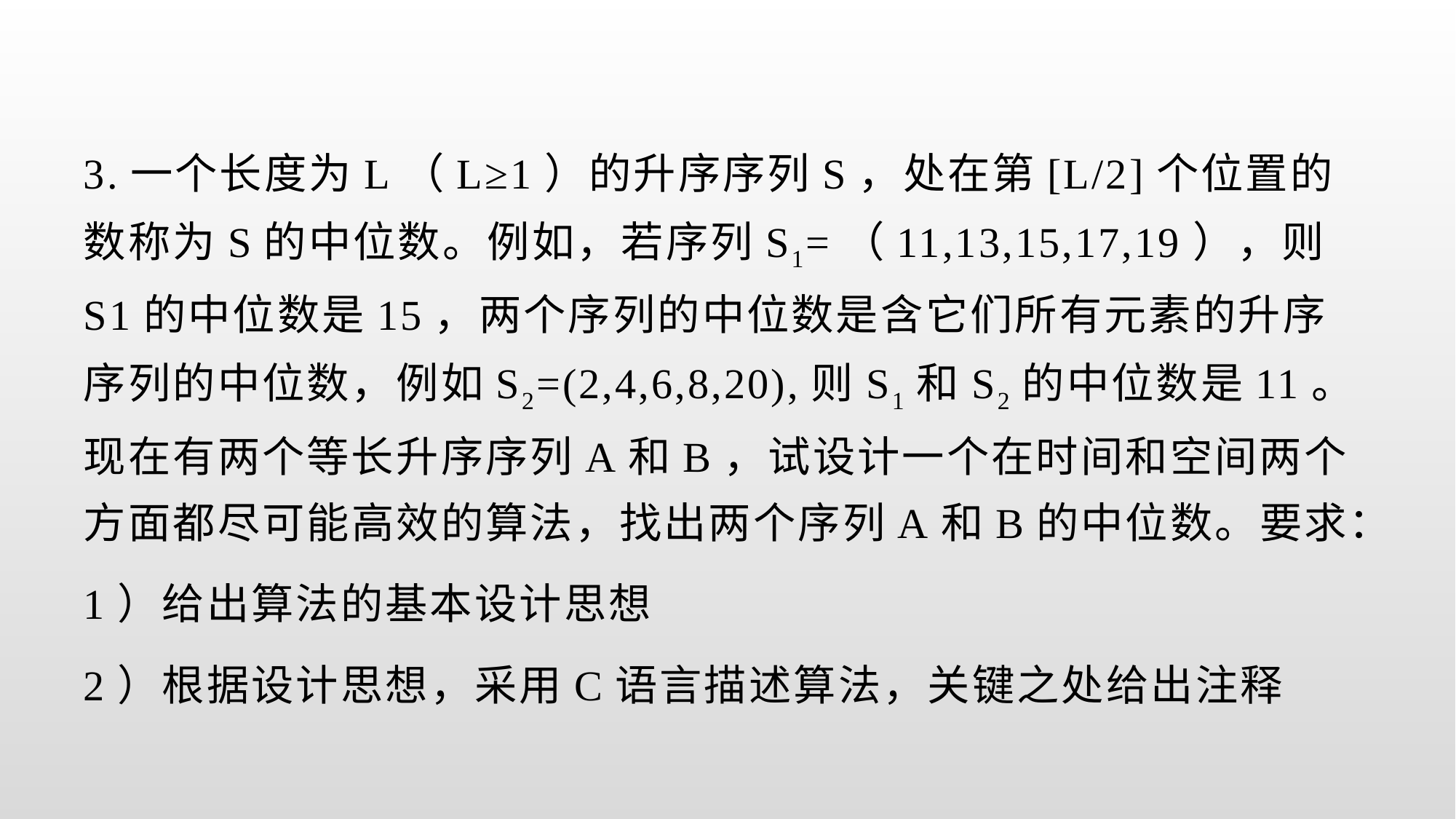

3.一个长度为L（L≥1）的升序序列S，处在第[L/2]个位置的数称为S的中位数。例如，若序列S1=（11,13,15,17,19），则S1的中位数是15，两个序列的中位数是含它们所有元素的升序序列的中位数，例如S2=(2,4,6,8,20),则S1和S2的中位数是11。现在有两个等长升序序列A和B，试设计一个在时间和空间两个方面都尽可能高效的算法，找出两个序列A和B的中位数。要求：
1）给出算法的基本设计思想
2）根据设计思想，采用C语言描述算法，关键之处给出注释